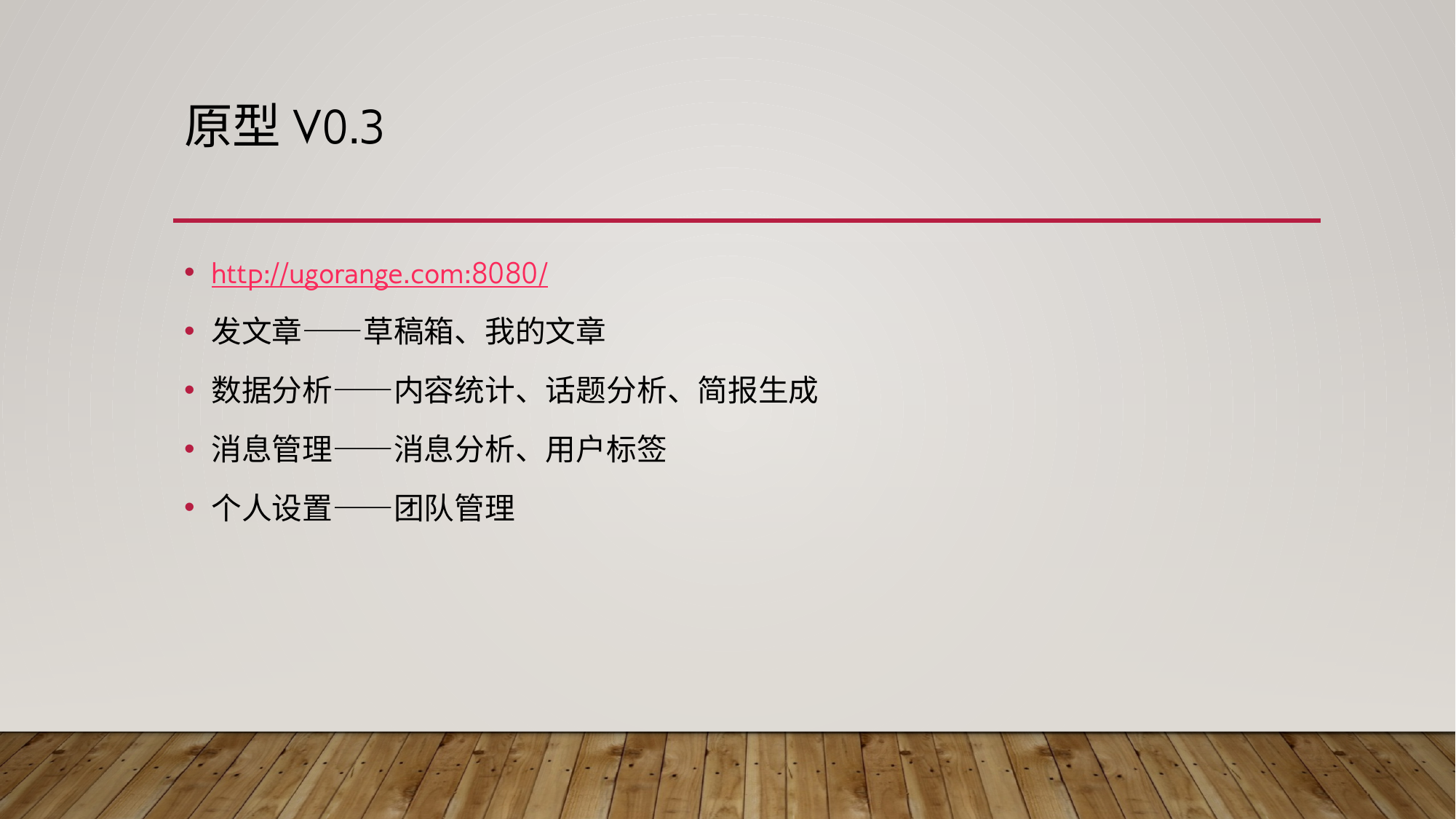

# 原型v0.3
http://ugorange.com:8080/
发文章——草稿箱、我的文章
数据分析——内容统计、话题分析、简报生成
消息管理——消息分析、用户标签
个人设置——团队管理